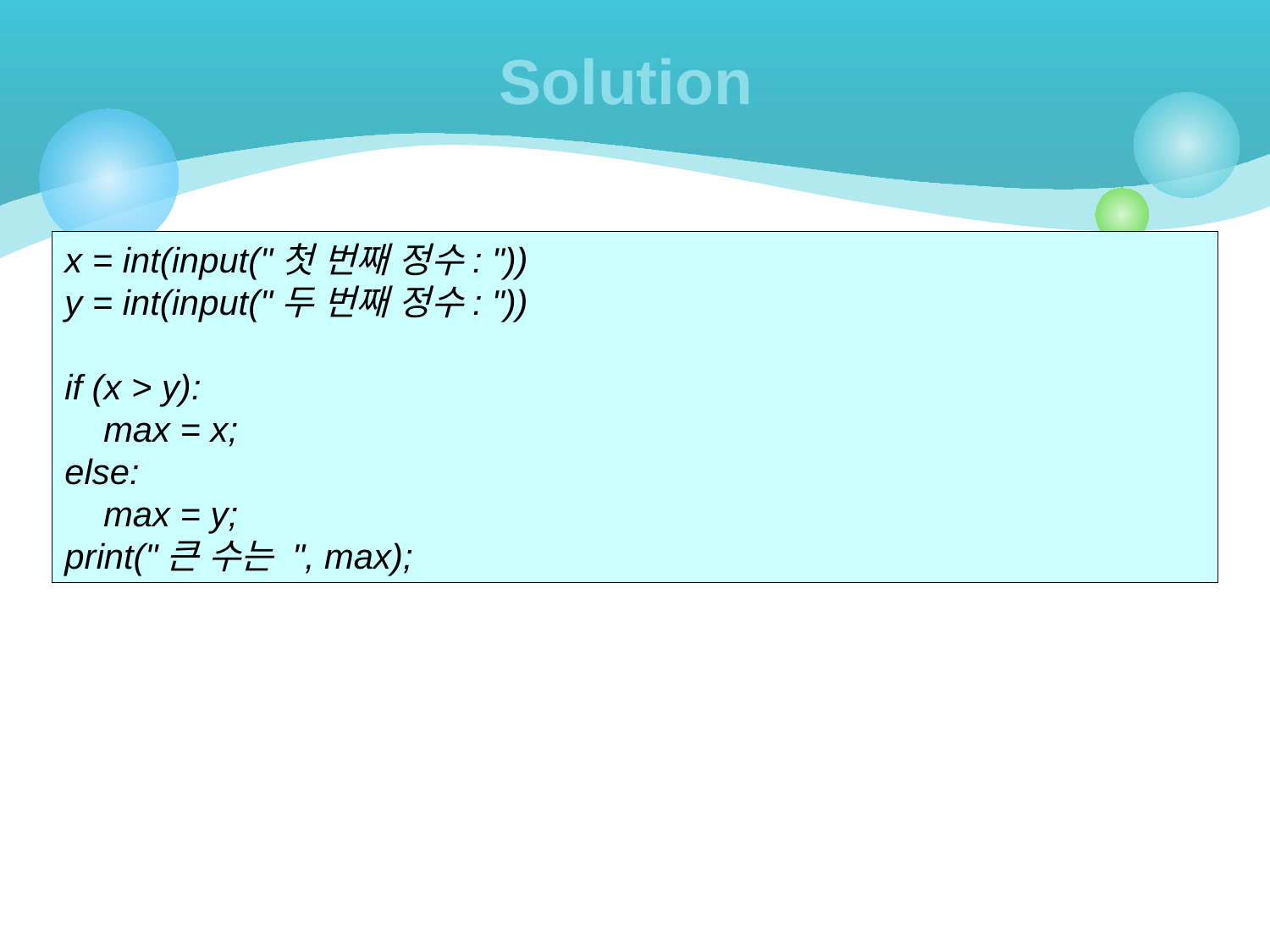

# Solution
x = int(input("첫 번째 정수: "))
y = int(input("두 번째 정수: "))

if (x > y):
    max = x;
else:
    max = y;
print("큰 수는 ", max);